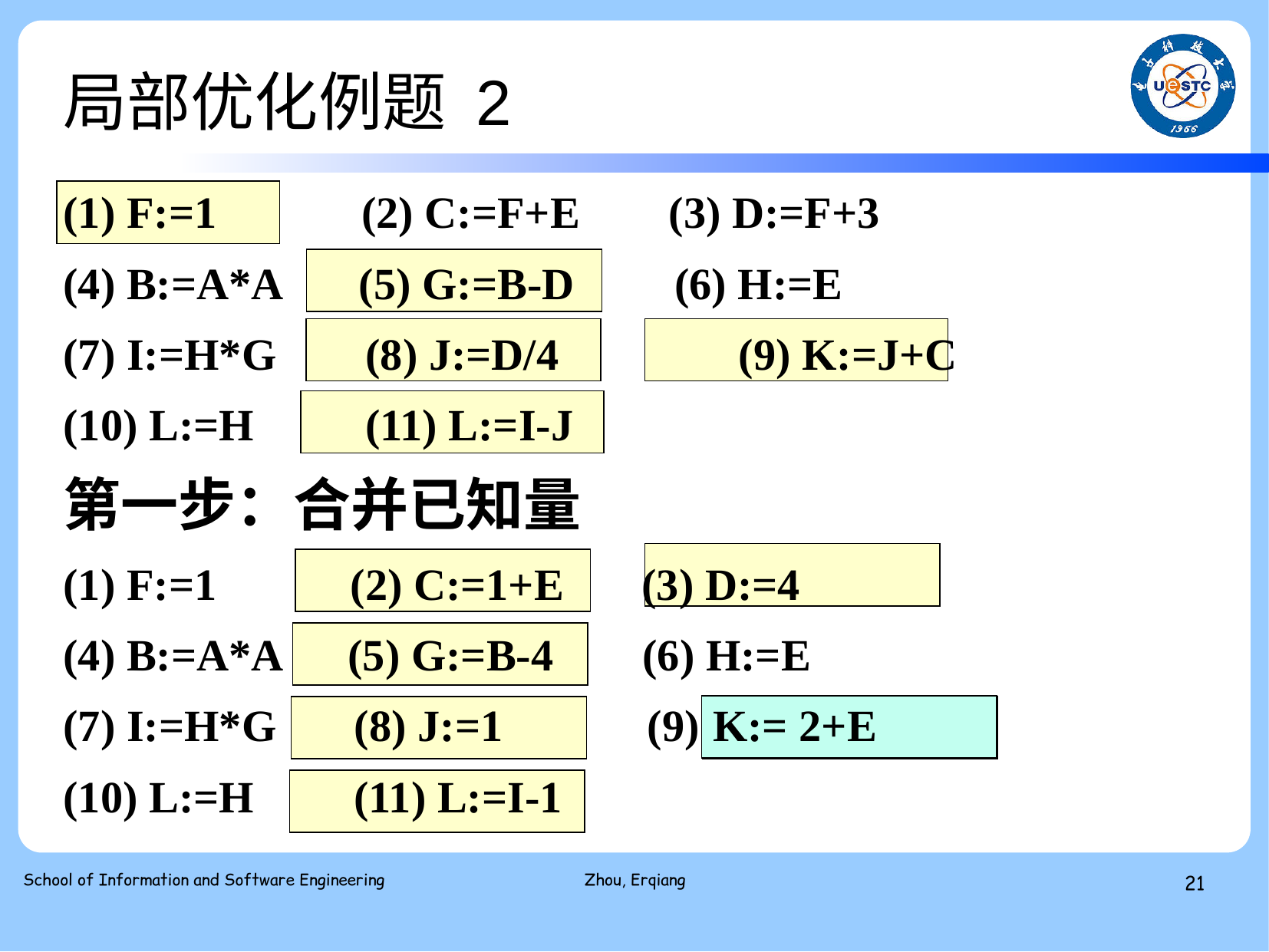

# 局部优化例题 2

(1) F:=1             (2) C:=F+E        (3) D:=F+3
(4) B:=A*A       (5) G:=B-D         (6) H:=E
(7) I:=H*G        (8) J:=D/4	         (9) K:=J+C
(10) L:=H          (11) L:=I-J
第一步：合并已知量
(1) F:=1            (2) C:=1+E       (3) D:=4
(4) B:=A*A      (5) G:=B-4        (6) H:=E
(7) I:=H*G       (8) J:=1             (9) K:=J+C
(10) L:=H         (11) L:=I-1

K:= 2+E
K:= 1+C

 School of Information and Software Engineering
Zhou, Erqiang
21